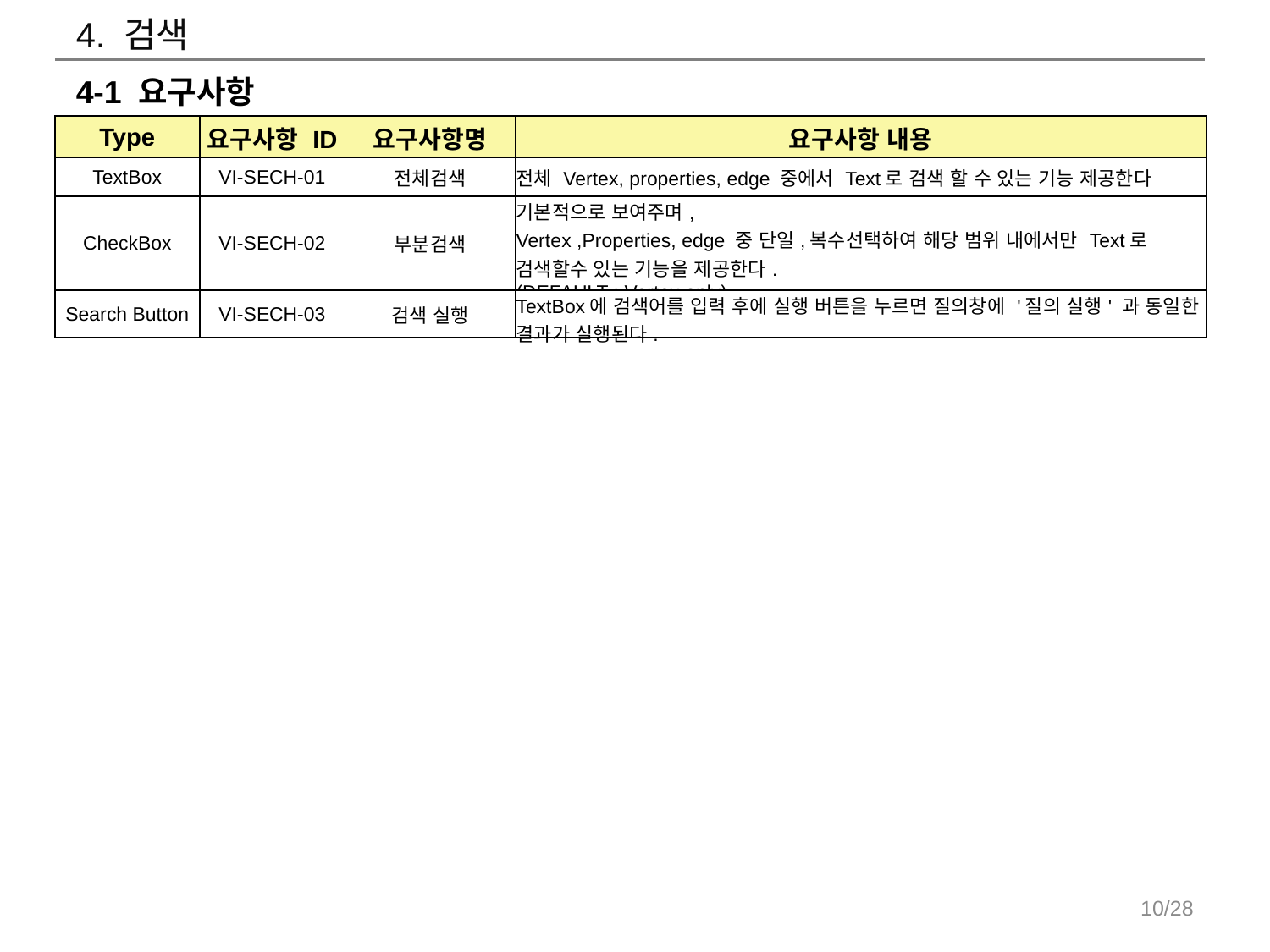

# 4. 검색
4-1 요구사항
| Type | 요구사항 ID | 요구사항명 | 요구사항 내용 |
| --- | --- | --- | --- |
| TextBox | VI-SECH-01 | 전체검색 | 전체 Vertex, properties, edge 중에서 Text로 검색 할 수 있는 기능 제공한다 |
| CheckBox | VI-SECH-02 | 부분검색 | 기본적으로 보여주며, Vertex ,Properties, edge 중 단일,복수선택하여 해당 범위 내에서만 Text로 검색할수 있는 기능을 제공한다. (DEFAULT : Vertex only) |
| Search Button | VI-SECH-03 | 검색 실행 | TextBox에 검색어를 입력 후에 실행 버튼을 누르면 질의창에 '질의 실행' 과 동일한 결과가 실행된다. |
10/28